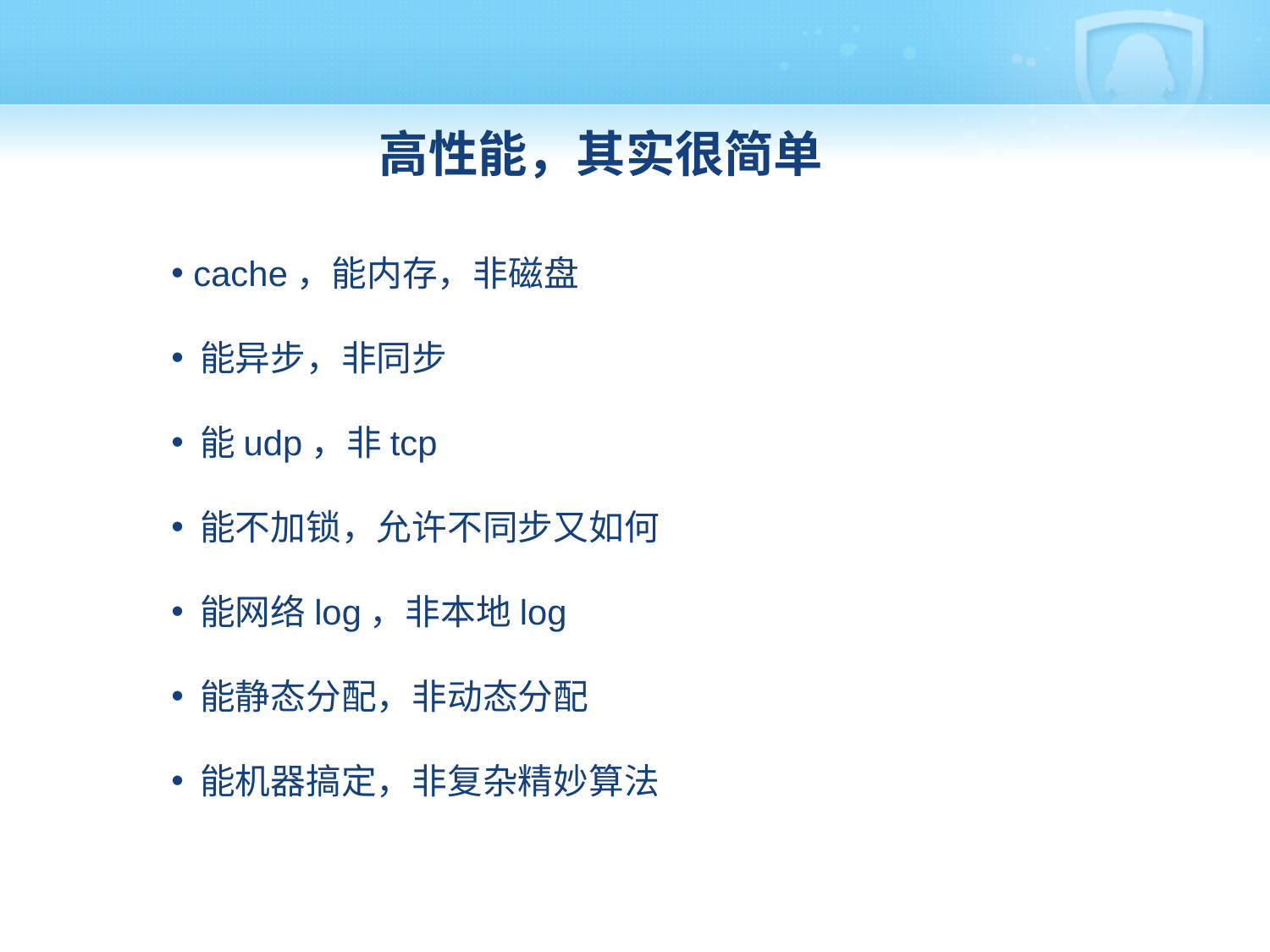

# 高性能，其实很简单
 cache，能内存，非磁盘

 能异步，非同步

 能udp，非tcp

 能不加锁，允许不同步又如何

 能网络log，非本地log

 能静态分配，非动态分配

 能机器搞定，非复杂精妙算法